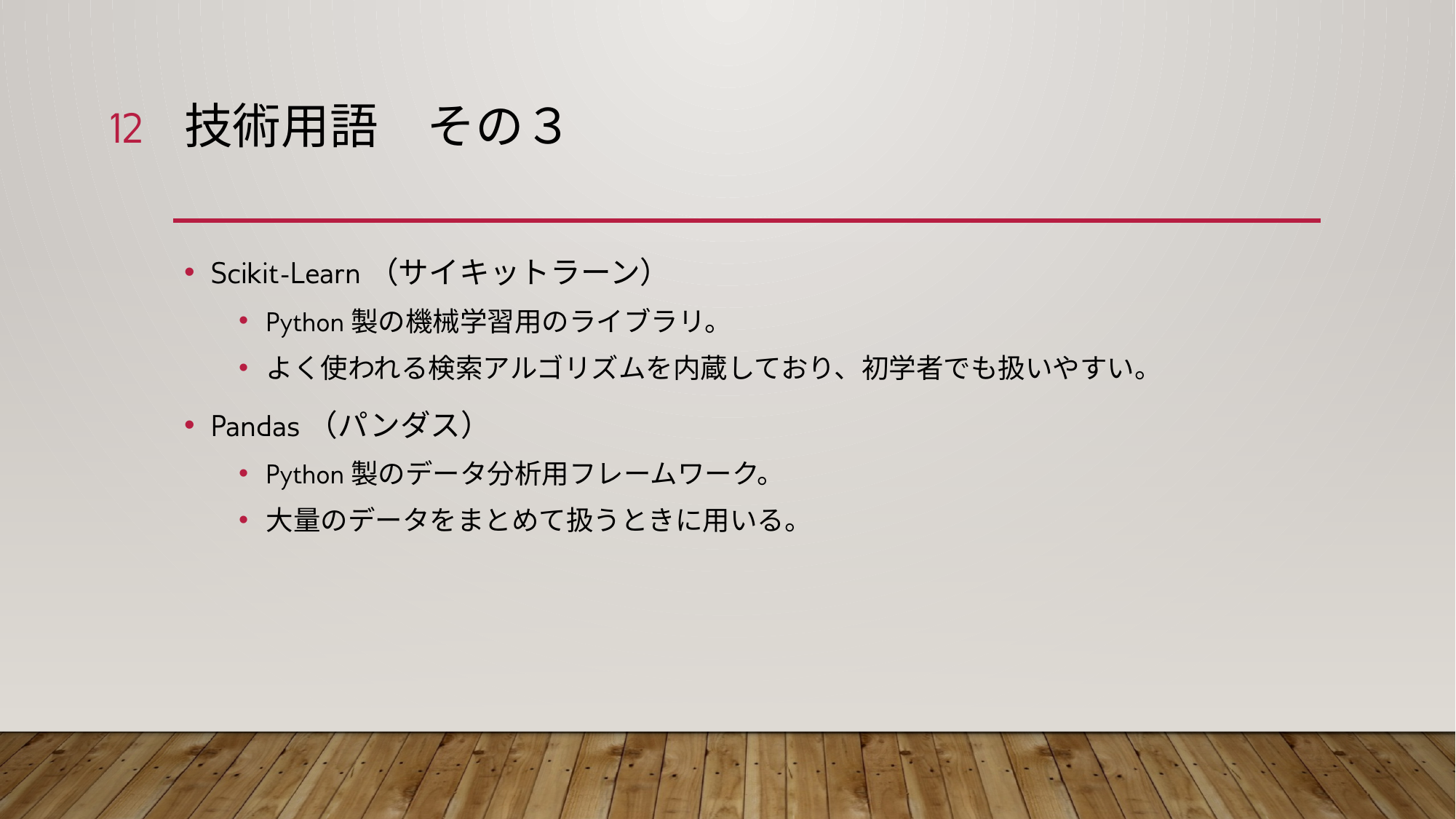

12
# 技術用語　その３
Scikit-Learn（サイキットラーン）
Python製の機械学習用のライブラリ。
よく使われる検索アルゴリズムを内蔵しており、初学者でも扱いやすい。
Pandas（パンダス）
Python製のデータ分析用フレームワーク。
大量のデータをまとめて扱うときに用いる。